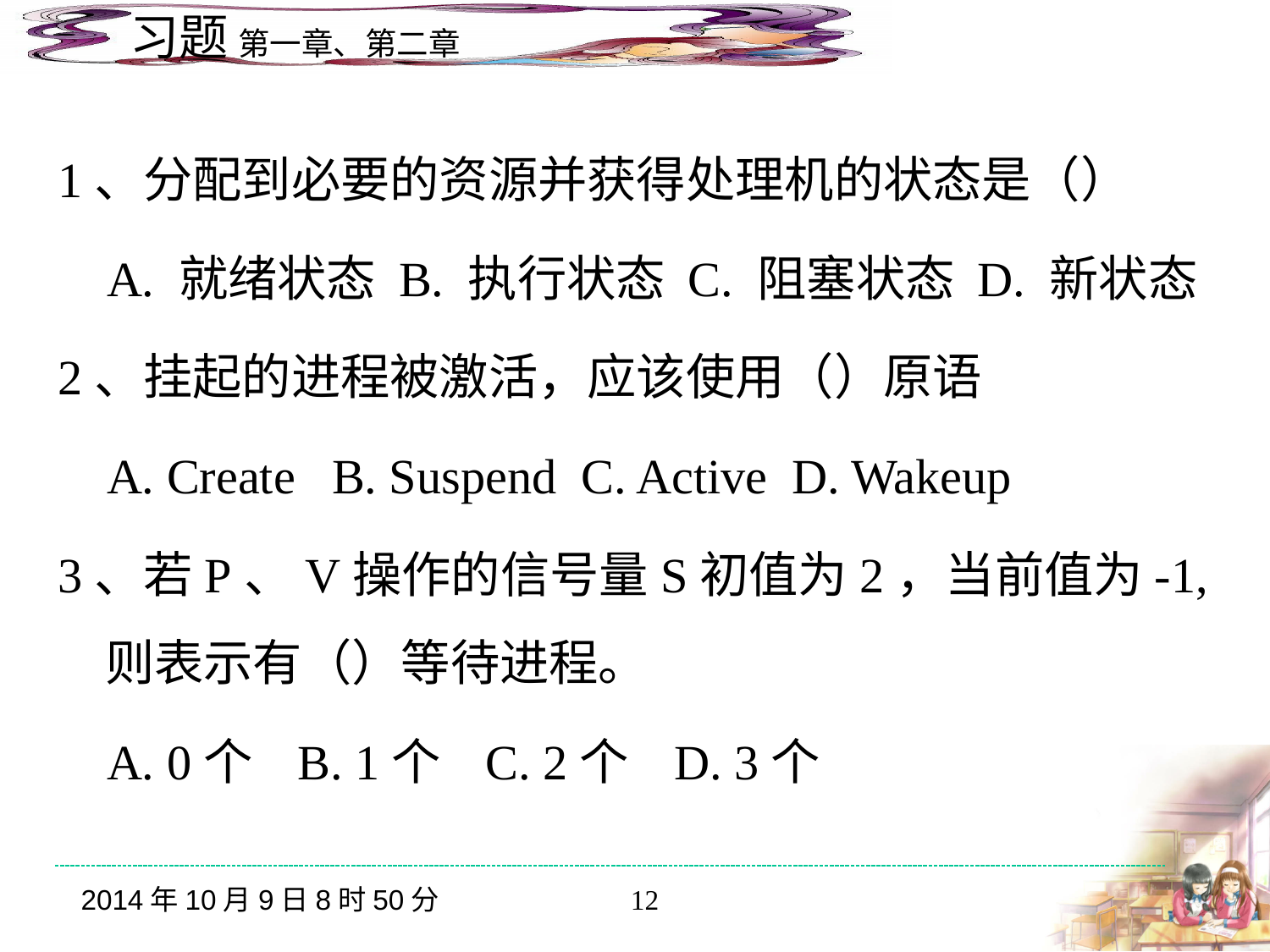

1、分配到必要的资源并获得处理机的状态是（）
    A. 就绪状态 B. 执行状态 C. 阻塞状态 D. 新状态
2、挂起的进程被激活，应该使用（）原语
    A. Create   B. Suspend  C. Active  D. Wakeup
3、若P、V操作的信号量S初值为2，当前值为-1,则表示有（）等待进程。
    A. 0个   B. 1个   C. 2个   D. 3个

2014年10月9日8时50分
12